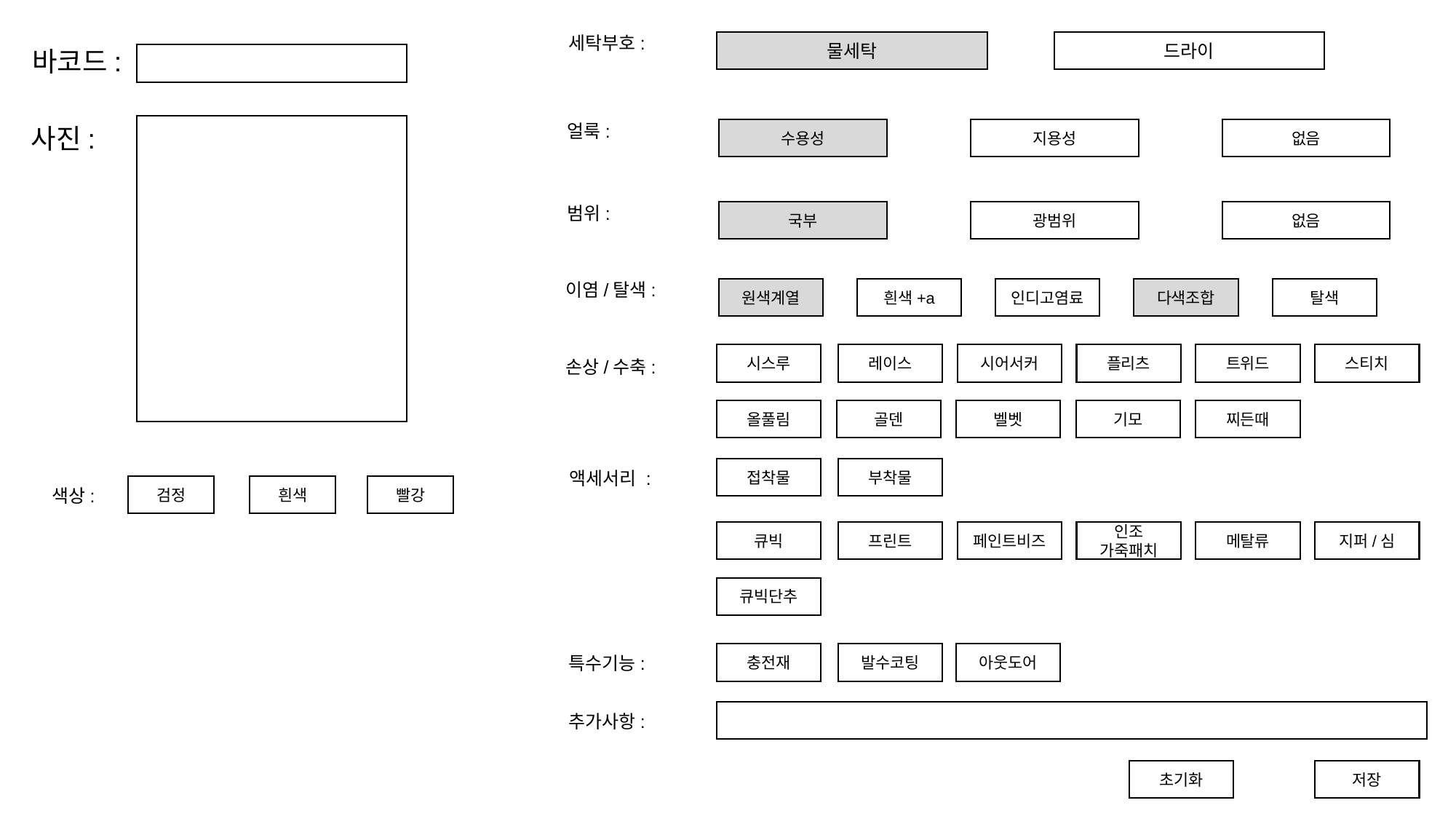

세탁부호:
물세탁
드라이
바코드:

얼룩:
사진:

수용성
지용성
없음
범위:
국부
광범위
없음
이염/탈색:
원색계열
흰색+a
인디고염료
다색조합
탈색
시스루
레이스
시어서커
플리츠
트위드
스티치
손상/수축:
올풀림
골덴
벨벳
기모
찌든때
접착물
부착물
액세서리 :
검정
흰색
빨강
색상:
큐빅
프린트
페인트비즈
인조
가죽패치
메탈류
지퍼/심
큐빅단추
충전재
발수코팅
아웃도어
특수기능:

추가사항:
초기화
저장